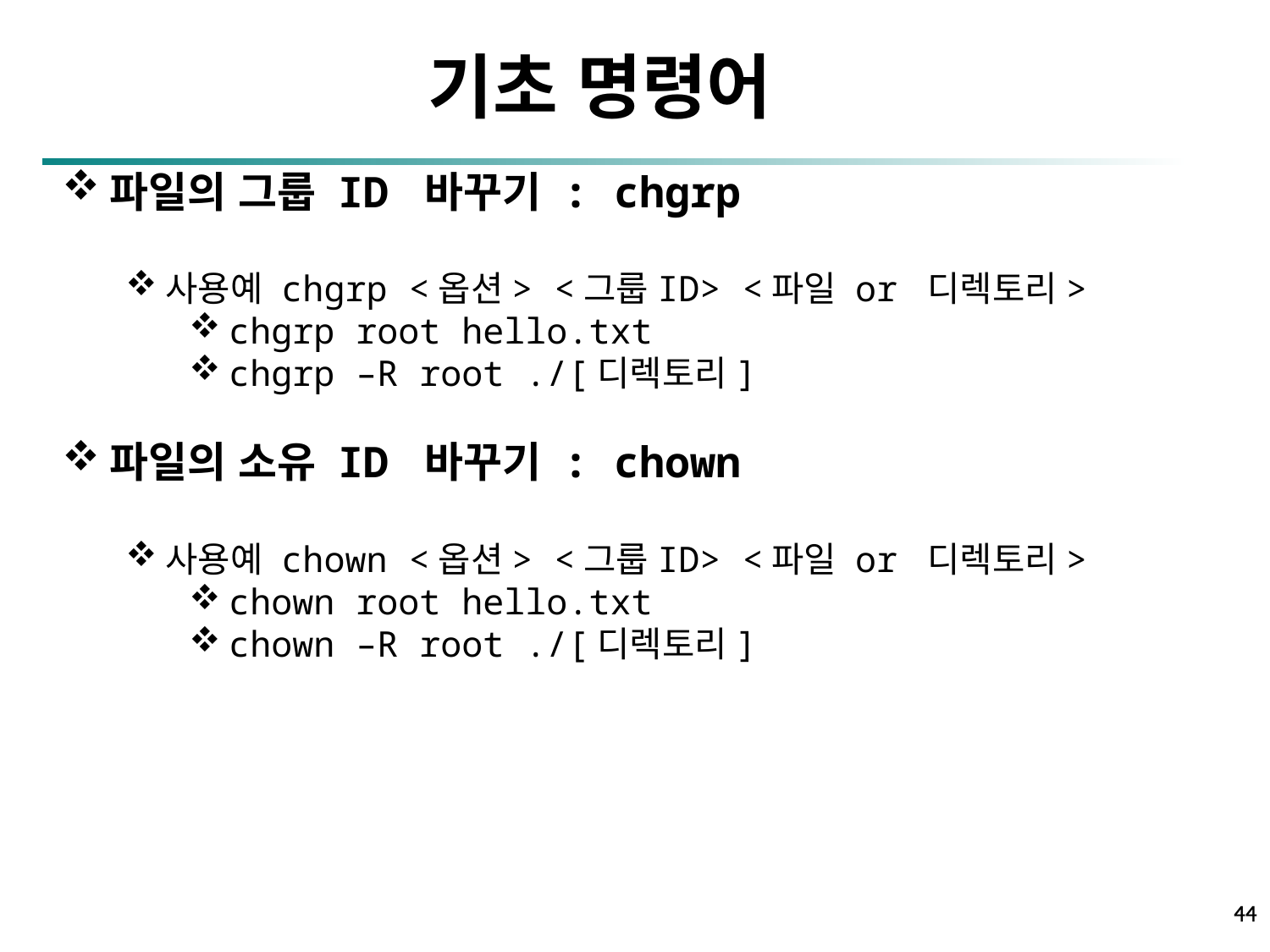

기초 명령어
파일의 그룹 ID 바꾸기 : chgrp

사용예 chgrp <옵션> <그룹ID> <파일 or 디렉토리>
chgrp root hello.txt
chgrp –R root ./[디렉토리]

파일의 소유 ID 바꾸기 : chown

사용예 chown <옵션> <그룹ID> <파일 or 디렉토리>
chown root hello.txt
chown –R root ./[디렉토리]

44